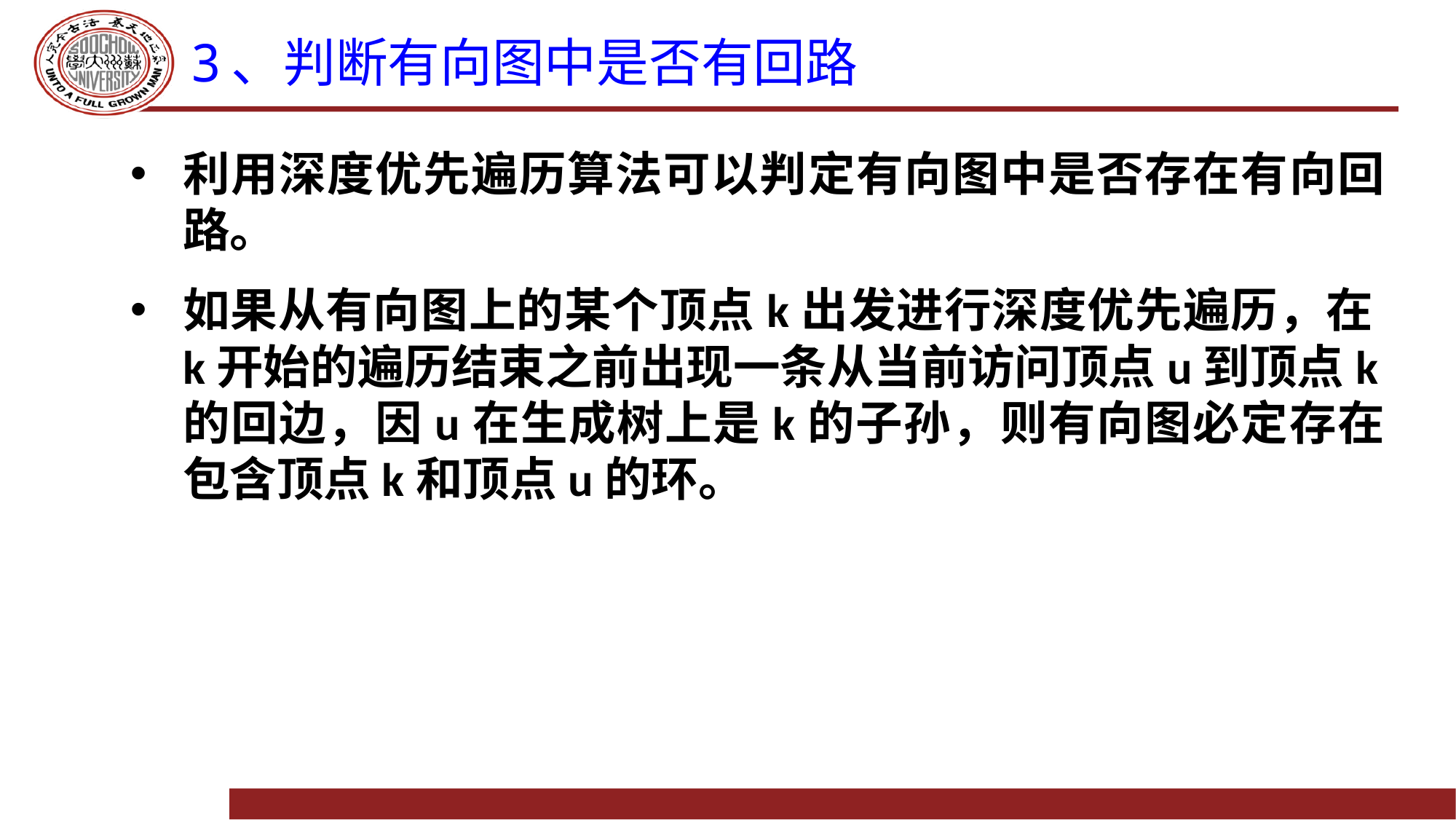

# 3、判断有向图中是否有回路
利用深度优先遍历算法可以判定有向图中是否存在有向回路。
如果从有向图上的某个顶点k出发进行深度优先遍历，在k开始的遍历结束之前出现一条从当前访问顶点u到顶点k的回边，因u在生成树上是k的子孙，则有向图必定存在包含顶点k和顶点u的环。